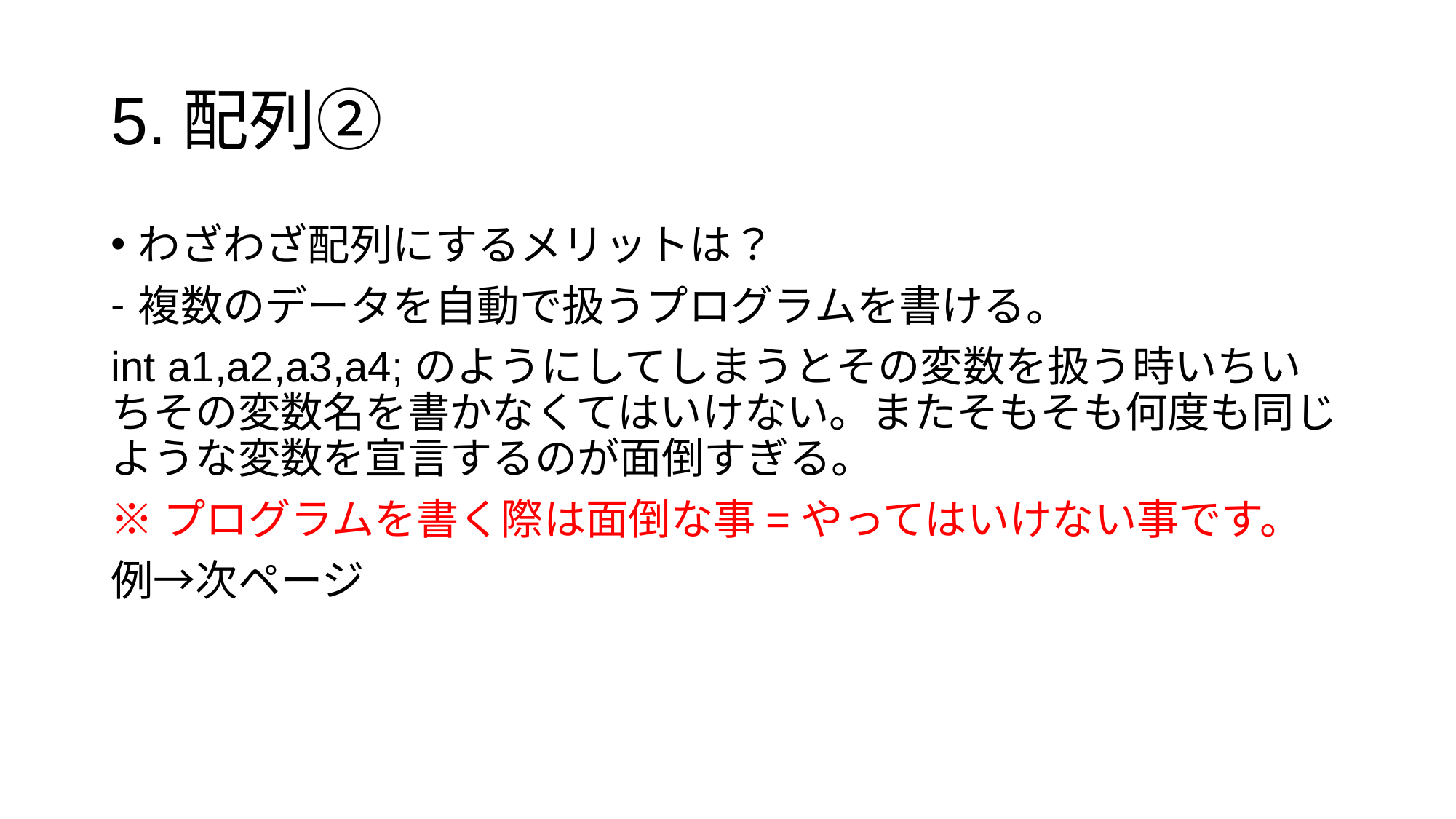

# 5.配列②
わざわざ配列にするメリットは？
複数のデータを自動で扱うプログラムを書ける。
int a1,a2,a3,a4;のようにしてしまうとその変数を扱う時いちいちその変数名を書かなくてはいけない。またそもそも何度も同じような変数を宣言するのが面倒すぎる。
※プログラムを書く際は面倒な事=やってはいけない事です。
例→次ページ